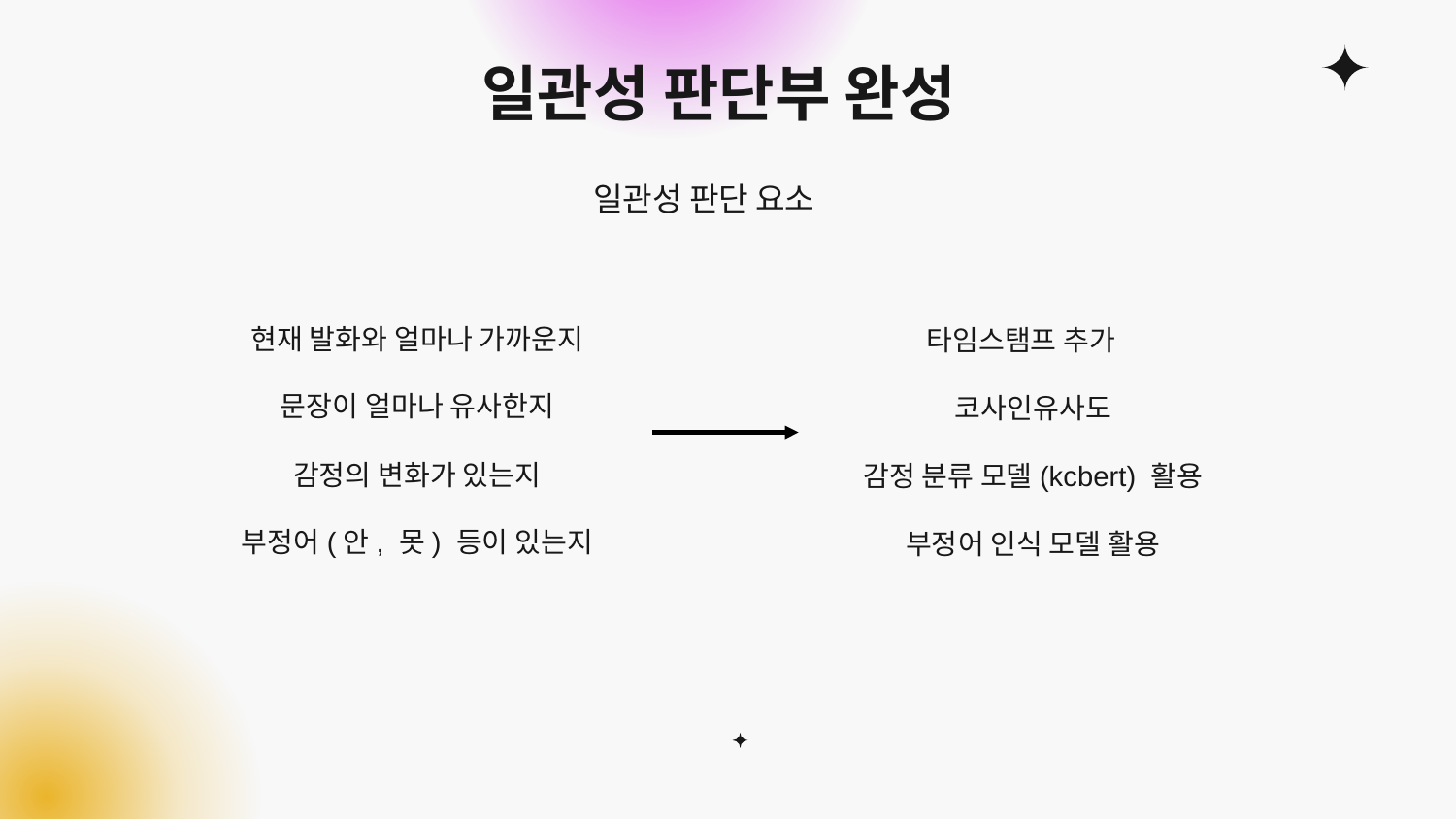

# 일관성 판단부 완성
일관성 판단 요소

현재 발화와 얼마나 가까운지

문장이 얼마나 유사한지

감정의 변화가 있는지

부정어(안, 못) 등이 있는지

    타임스탬프 추가

코사인유사도

감정 분류 모델(kcbert) 활용

부정어 인식 모델 활용